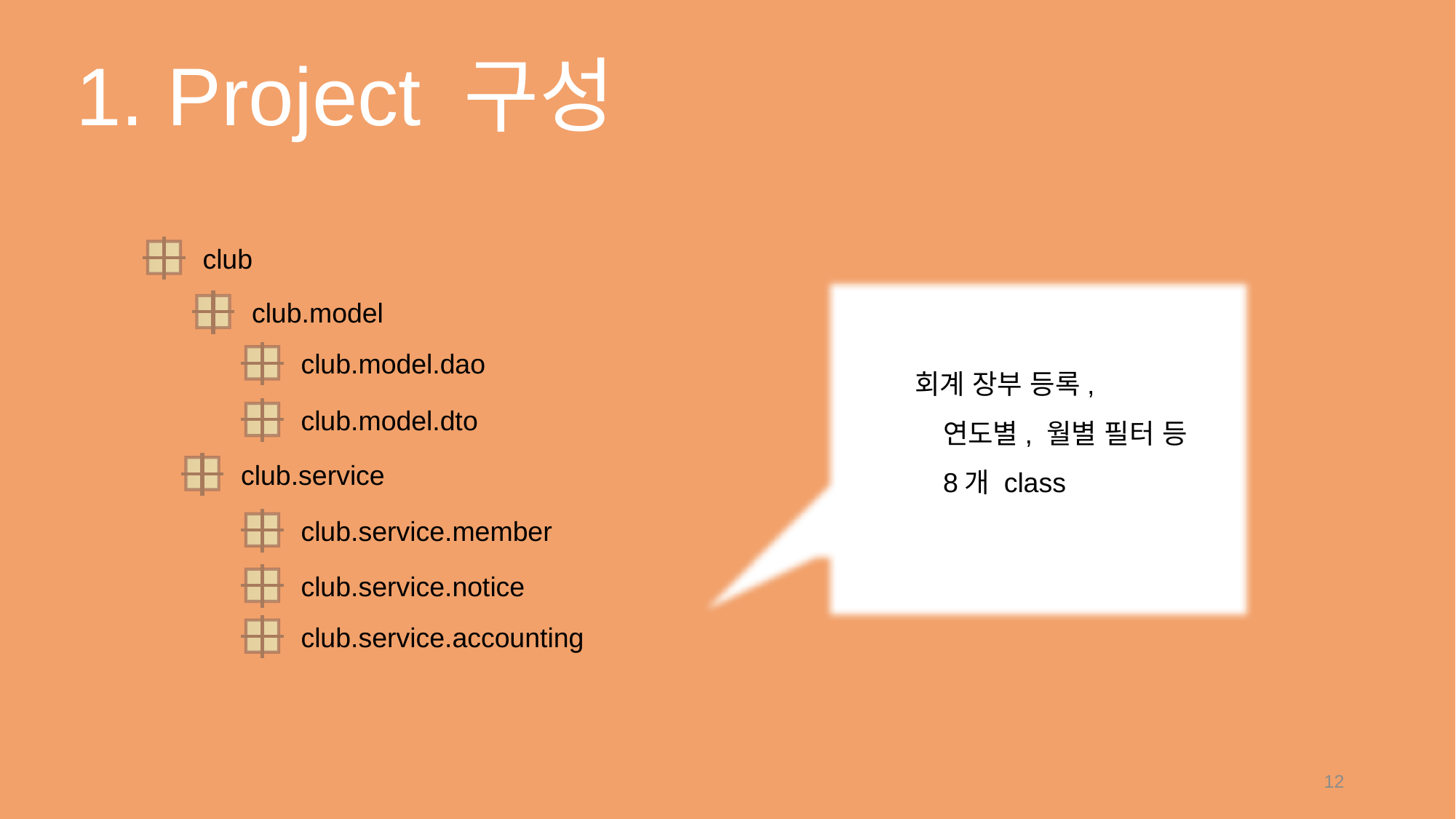

1. Project 구성
            회계 장부 등록,
	연도별, 월별 필터 등
	8개 class

club

club.model

club.model.dao

club.model.dto

club.service

club.service.member

club.service.notice

club.service.accounting

12